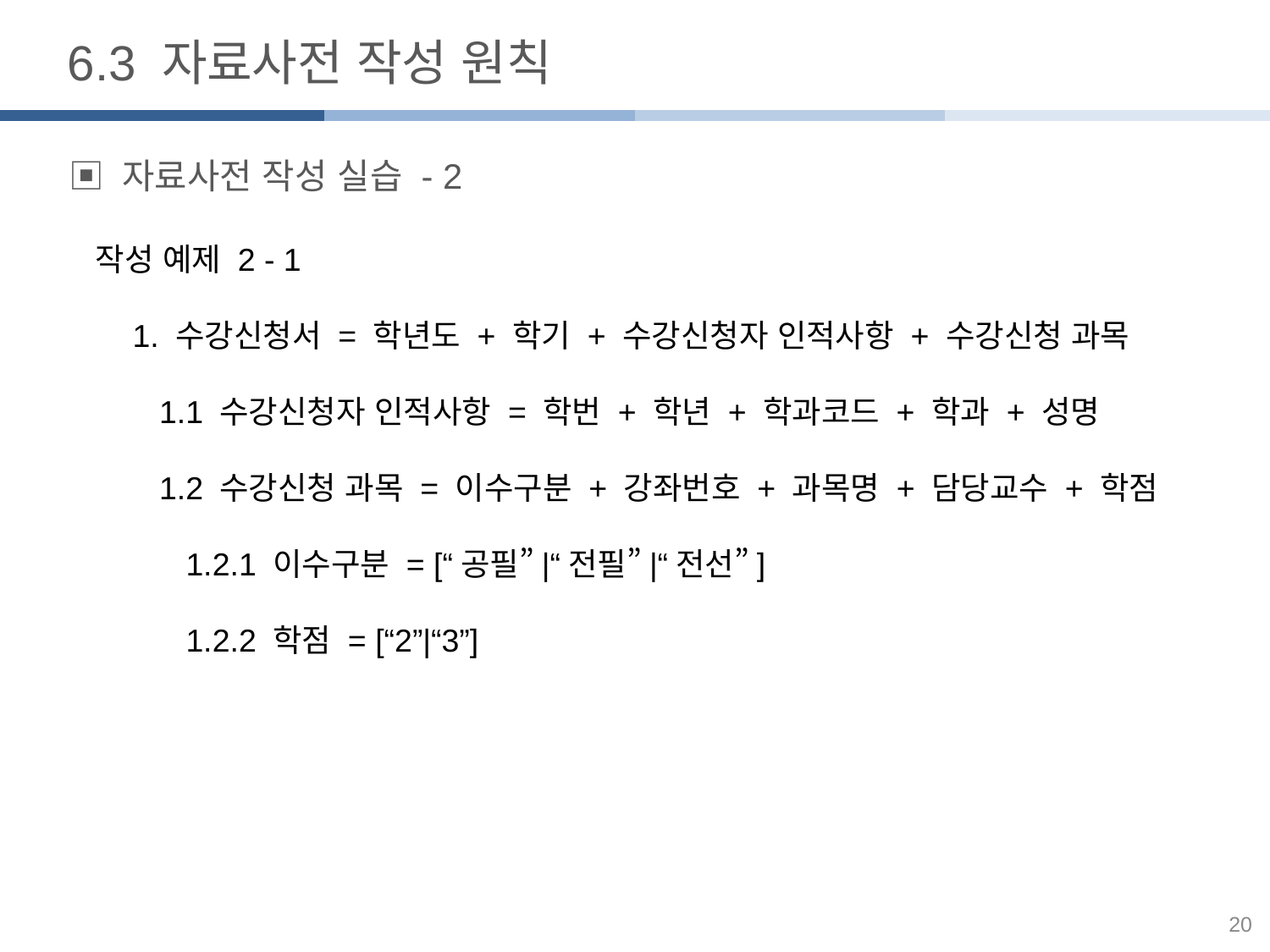

6.3 자료사전 작성 원칙
▣ 자료사전 작성 실습 - 2
작성 예제 2 - 1
1. 수강신청서 = 학년도 + 학기 + 수강신청자 인적사항 + 수강신청 과목
   1.1 수강신청자 인적사항 = 학번 + 학년 + 학과코드 + 학과 + 성명
   1.2 수강신청 과목 = 이수구분 + 강좌번호 + 과목명 + 담당교수 + 학점
      1.2.1 이수구분 = [“공필”|“전필”|“전선”]
      1.2.2 학점 = [“2”|“3”]
20